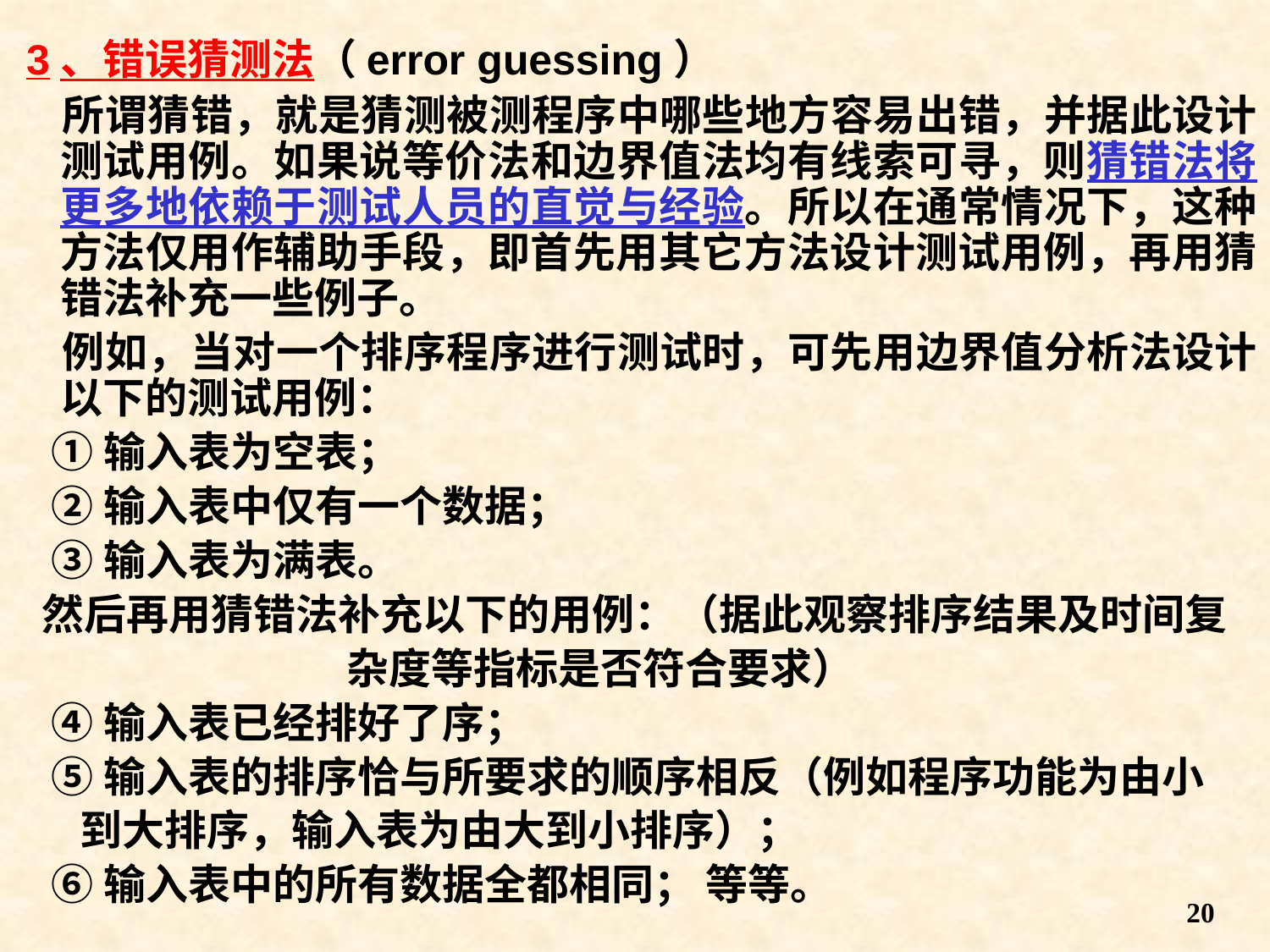

3、错误猜测法（error guessing）
    所谓猜错，就是猜测被测程序中哪些地方容易出错，并据此设计测试用例。如果说等价法和边界值法均有线索可寻，则猜错法将更多地依赖于测试人员的直觉与经验。所以在通常情况下，这种方法仅用作辅助手段，即首先用其它方法设计测试用例，再用猜错法补充一些例子。
    例如，当对一个排序程序进行测试时，可先用边界值分析法设计以下的测试用例：
    ①输入表为空表；
    ②输入表中仅有一个数据；
    ③输入表为满表。
  然后再用猜错法补充以下的用例：（据此观察排序结果及时间复
                                  杂度等指标是否符合要求）
    ④输入表已经排好了序；
    ⑤输入表的排序恰与所要求的顺序相反（例如程序功能为由小
      到大排序，输入表为由大到小排序）；
    ⑥输入表中的所有数据全都相同； 等等。
20